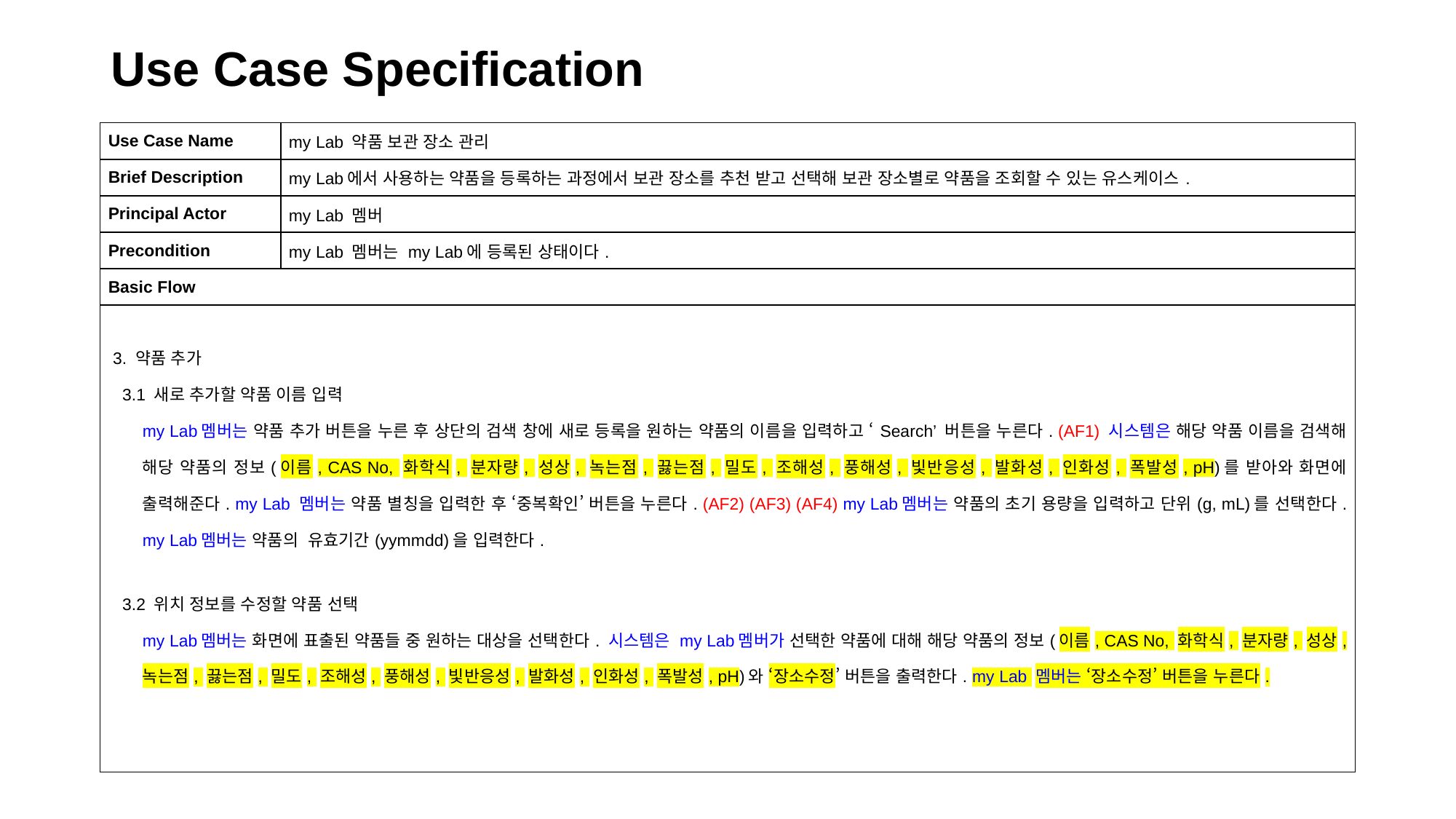

# Use Case Specification
| Use Case Name | my Lab 약품 보관 장소 관리 |
| --- | --- |
| Brief Description | my Lab에서 사용하는 약품을 등록하는 과정에서 보관 장소를 추천 받고 선택해 보관 장소별로 약품을 조회할 수 있는 유스케이스. |
| Principal Actor | my Lab 멤버 |
| Precondition | my Lab 멤버는 my Lab에 등록된 상태이다. |
| Basic Flow |  |
| 3. 약품 추가 3.1 새로 추가할 약품 이름 입력 my Lab멤버는 약품 추가 버튼을 누른 후 상단의 검색 창에 새로 등록을 원하는 약품의 이름을 입력하고 ‘Search’ 버튼을 누른다. (AF1) 시스템은 해당 약품 이름을 검색해 해당 약품의 정보(이름, CAS No, 화학식, 분자량, 성상, 녹는점, 끓는점, 밀도, 조해성, 풍해성, 빛반응성, 발화성, 인화성, 폭발성, pH)를 받아와 화면에 출력해준다. my Lab 멤버는 약품 별칭을 입력한 후 ‘중복확인’ 버튼을 누른다. (AF2) (AF3) (AF4) my Lab멤버는 약품의 초기 용량을 입력하고 단위(g, mL)를 선택한다. my Lab멤버는 약품의 유효기간(yymmdd)을 입력한다. 3.2 위치 정보를 수정할 약품 선택 my Lab멤버는 화면에 표출된 약품들 중 원하는 대상을 선택한다. 시스템은 my Lab멤버가 선택한 약품에 대해 해당 약품의 정보(이름, CAS No, 화학식, 분자량, 성상, 녹는점, 끓는점, 밀도, 조해성, 풍해성, 빛반응성, 발화성, 인화성, 폭발성, pH)와 ‘장소수정’ 버튼을 출력한다. my Lab 멤버는 ‘장소수정’ 버튼을 누른다. |  |